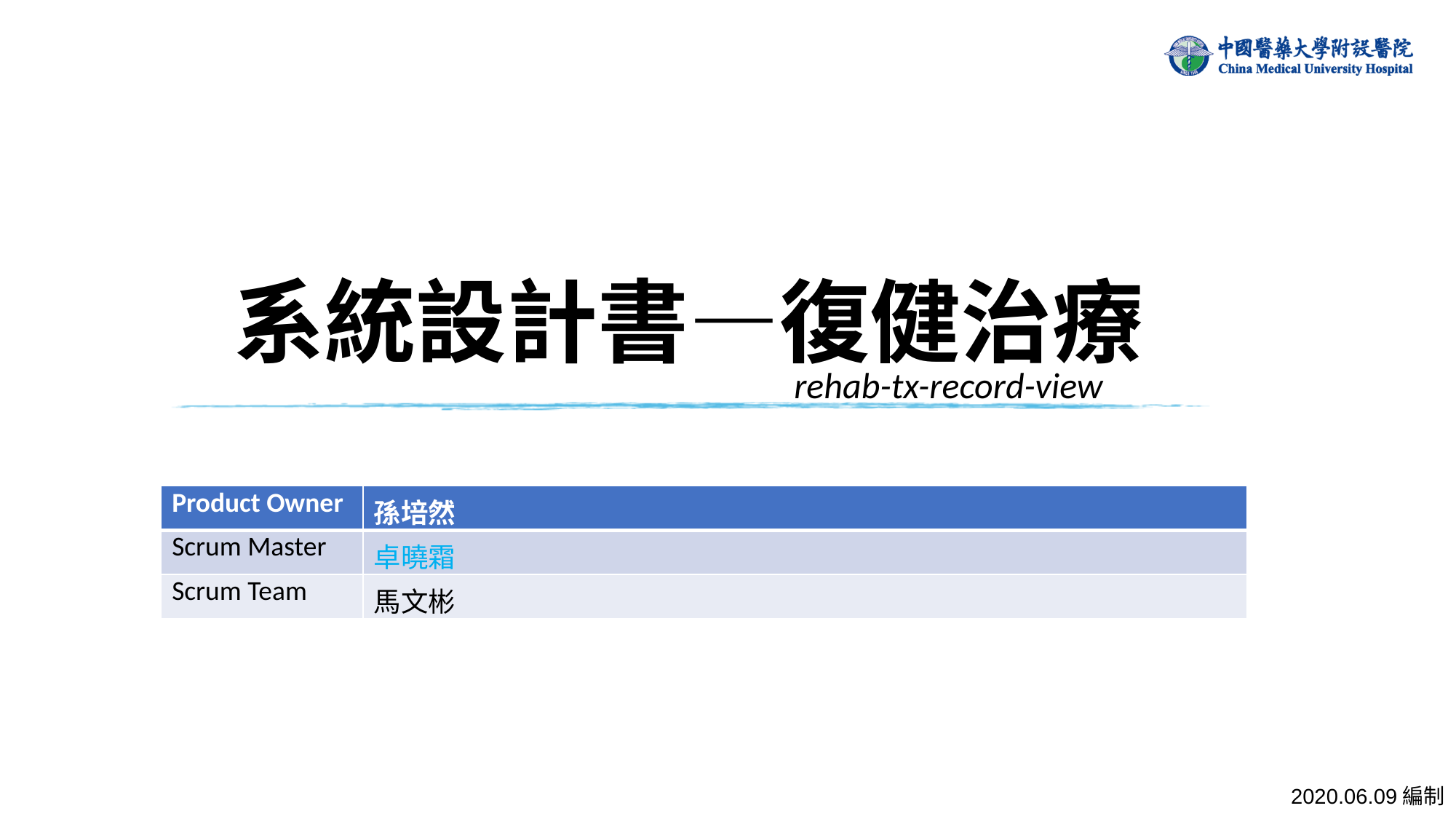

# 系統設計書—復健治療
rehab-tx-record-view
| Product Owner | 孫培然 |
| --- | --- |
| Scrum Master | 卓曉霜 |
| Scrum Team | 馬文彬 |
2020.06.09編制